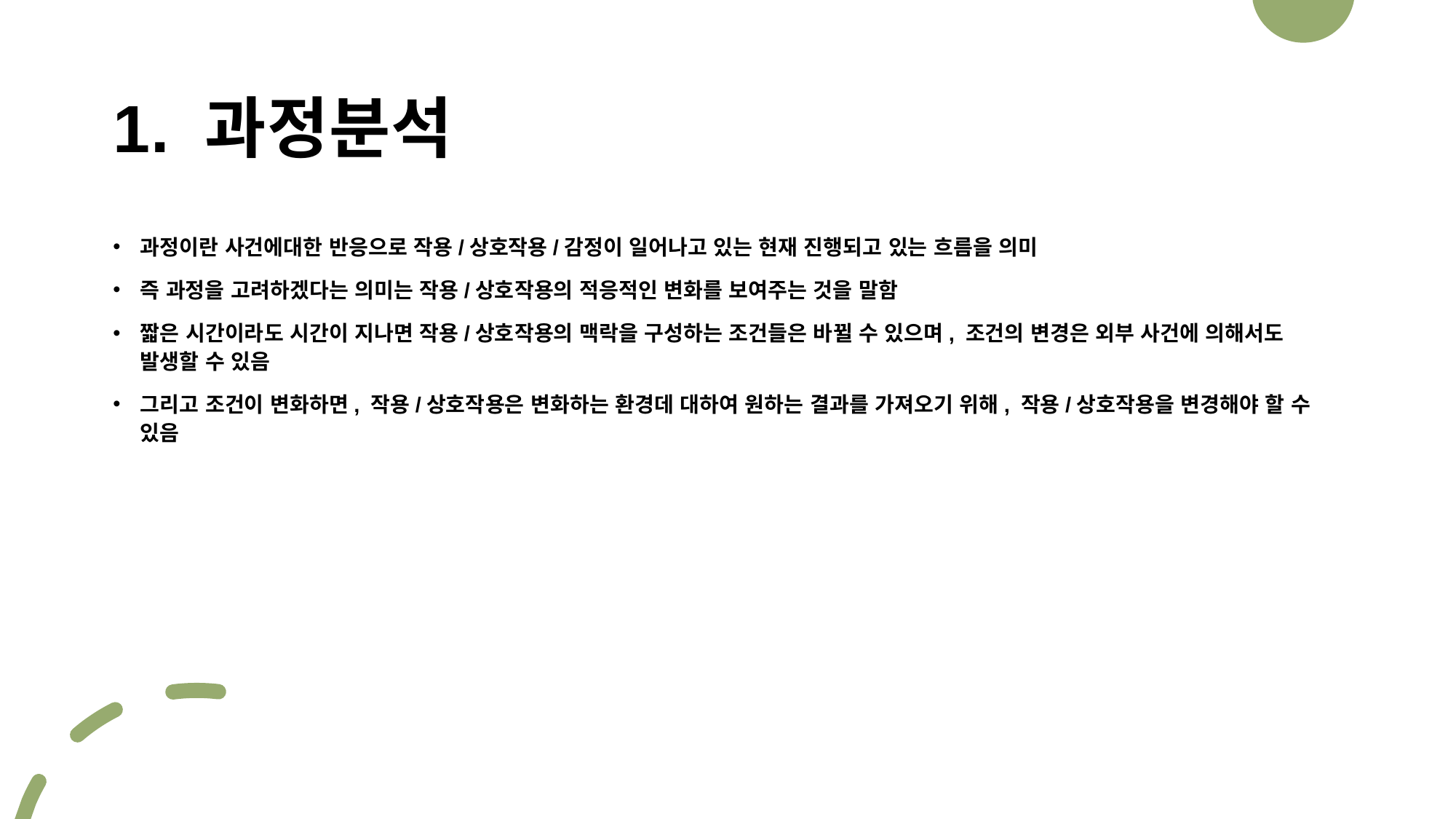

# 1. 과정분석
과정이란 사건에대한 반응으로 작용/상호작용/감정이 일어나고 있는 현재 진행되고 있는 흐름을 의미
즉 과정을 고려하겠다는 의미는 작용/상호작용의 적응적인 변화를 보여주는 것을 말함
짧은 시간이라도 시간이 지나면 작용/상호작용의 맥락을 구성하는 조건들은 바뀔 수 있으며, 조건의 변경은 외부 사건에 의해서도 발생할 수 있음
그리고 조건이 변화하면, 작용/상호작용은 변화하는 환경데 대하여 원하는 결과를 가져오기 위해, 작용/상호작용을 변경해야 할 수 있음